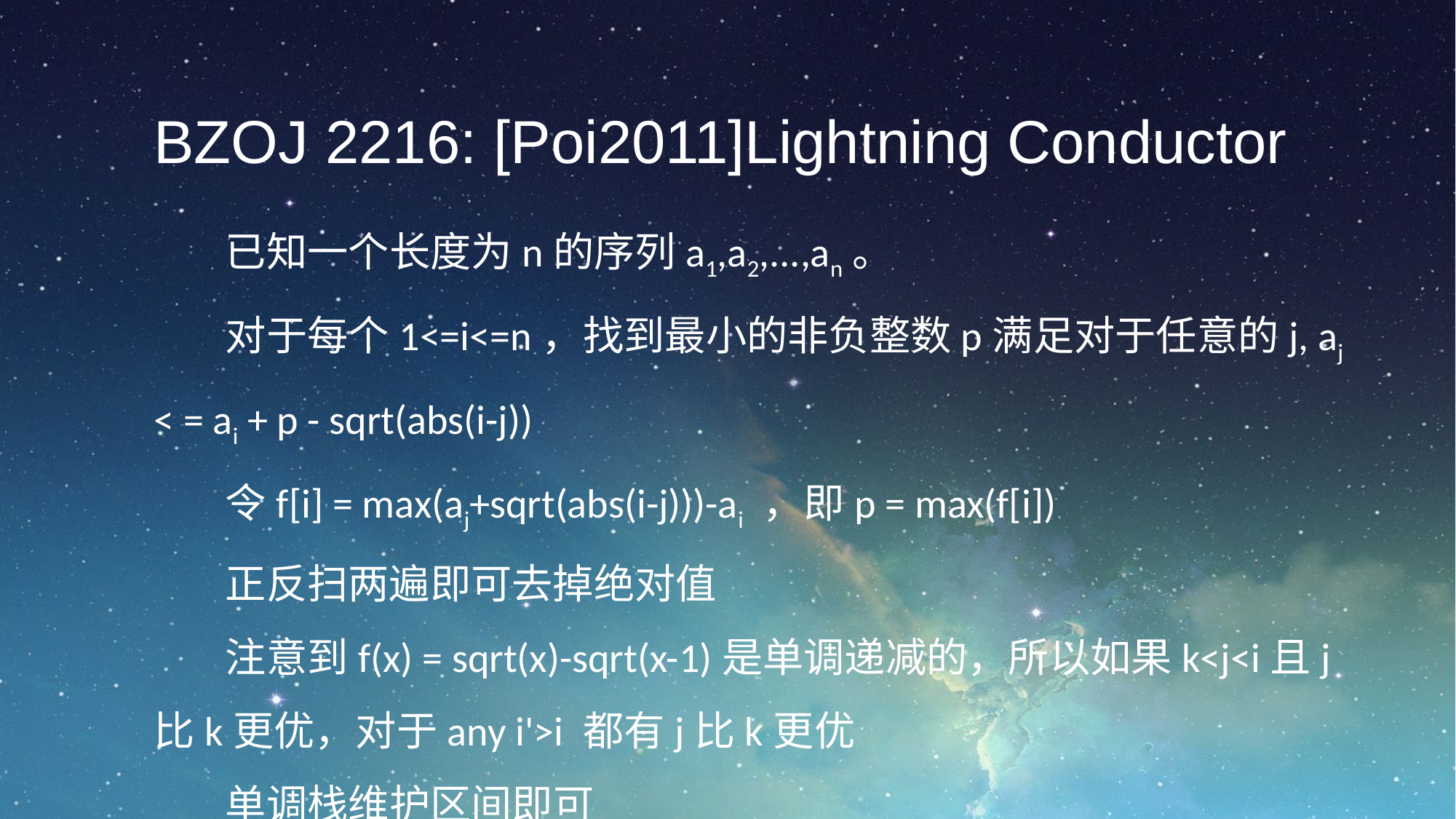

BZOJ 2216: [Poi2011]Lightning Conductor
已知一个长度为n的序列a1,a2,...,an。
对于每个1<=i<=n，找到最小的非负整数p满足对于任意的j, aj < = ai + p - sqrt(abs(i-j))
令f[i] = max(aj+sqrt(abs(i-j)))-ai ，即p = max(f[i])
正反扫两遍即可去掉绝对值
注意到f(x) = sqrt(x)-sqrt(x-1)是单调递减的，所以如果k<j<i且j比k更优，对于any i'>i 都有j比k更优
单调栈维护区间即可